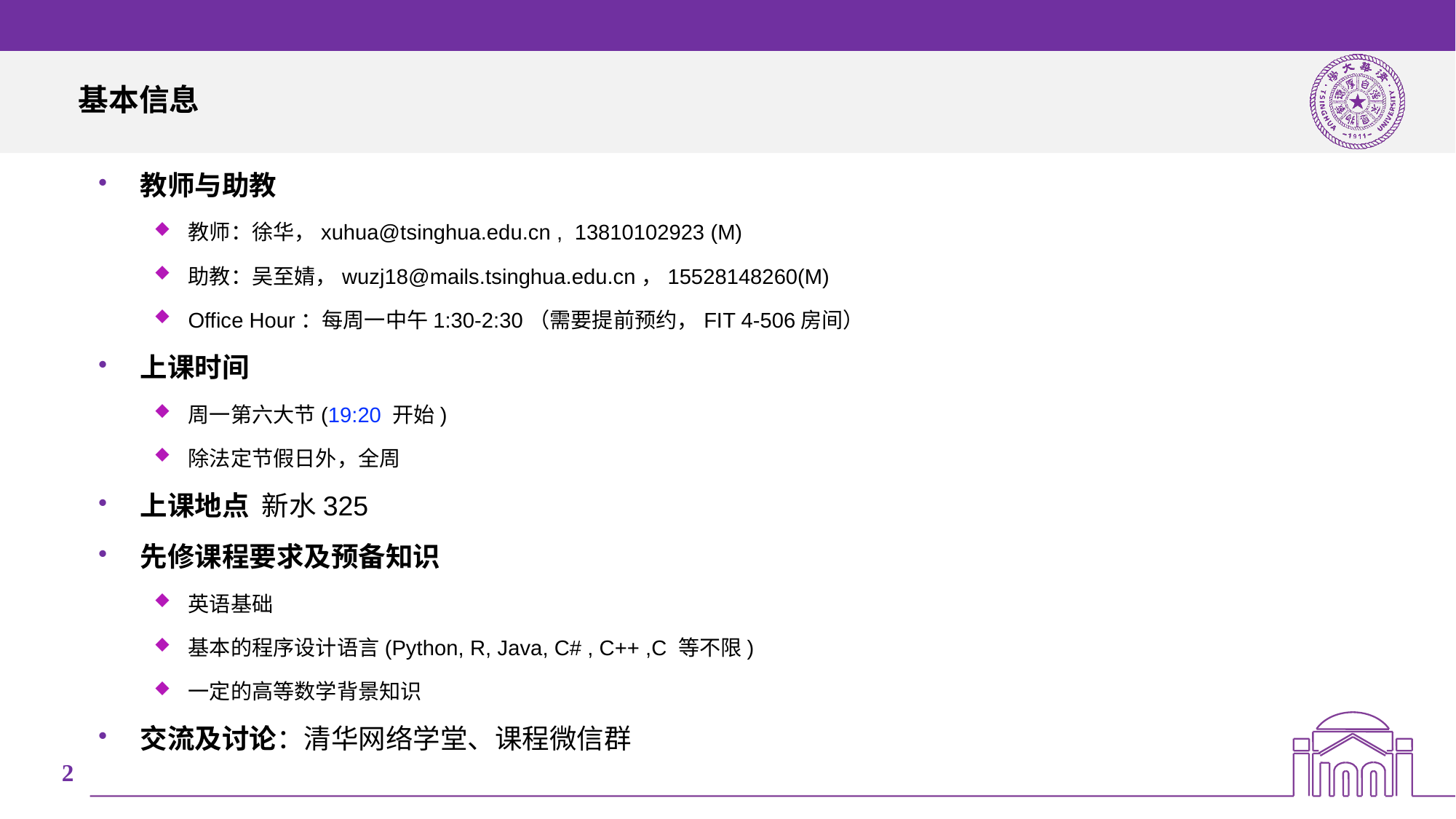

# 基本信息
教师与助教
教师：徐华，xuhua@tsinghua.edu.cn ,  13810102923 (M)
助教：吴至婧，wuzj18@mails.tsinghua.edu.cn，15528148260(M)
Office Hour：每周一中午1:30-2:30（需要提前预约，FIT 4-506房间）
上课时间
周一第六大节(19:20 开始)
除法定节假日外，全周
上课地点  新水325
先修课程要求及预备知识
英语基础
基本的程序设计语言(Python, R, Java, C# , C++ ,C 等不限)
一定的高等数学背景知识
交流及讨论：清华网络学堂、课程微信群